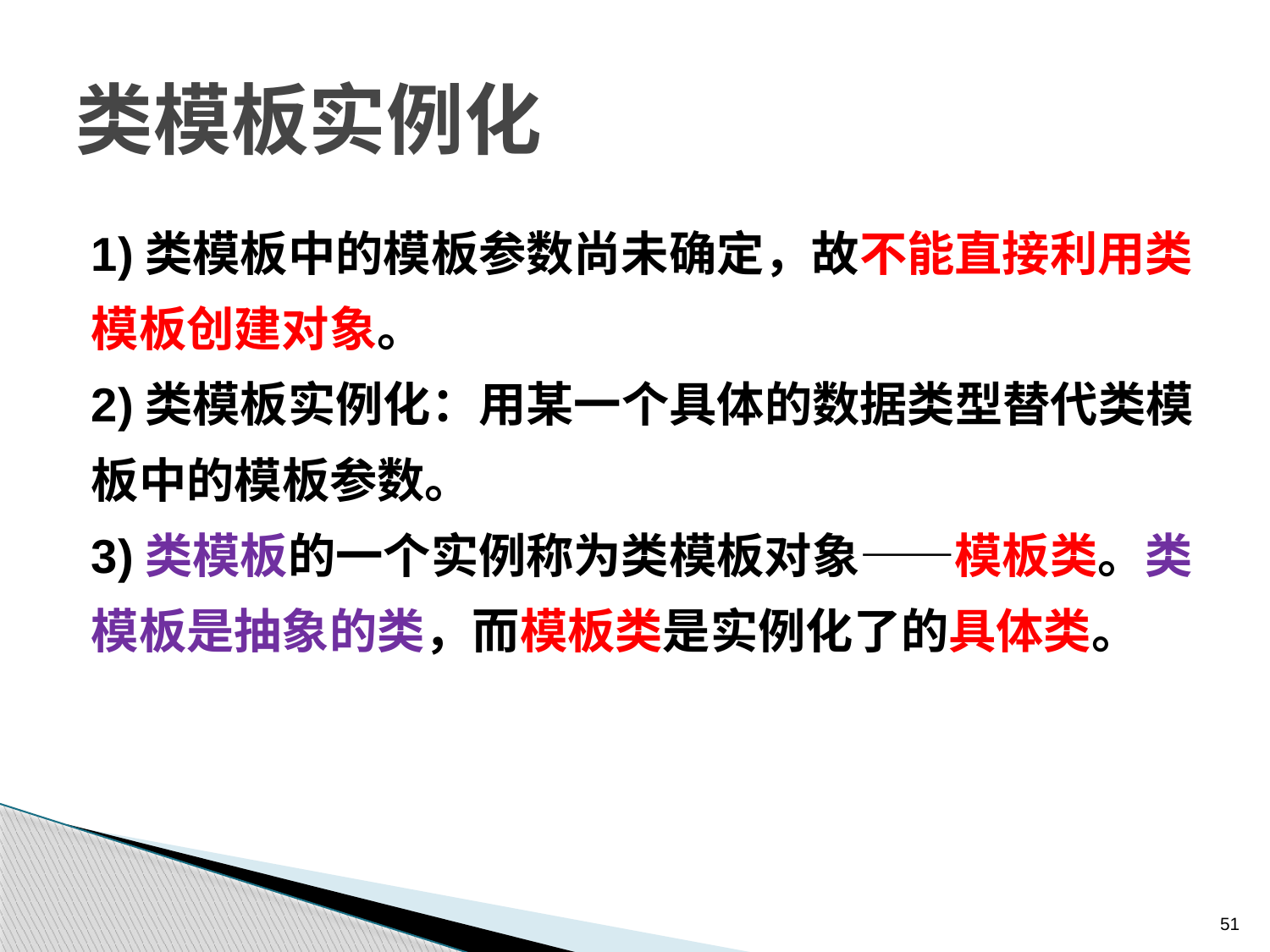

# 类模板实例化
1)类模板中的模板参数尚未确定，故不能直接利用类
模板创建对象。
2)类模板实例化：用某一个具体的数据类型替代类模
板中的模板参数。
3)类模板的一个实例称为类模板对象——模板类。类
模板是抽象的类，而模板类是实例化了的具体类。
51